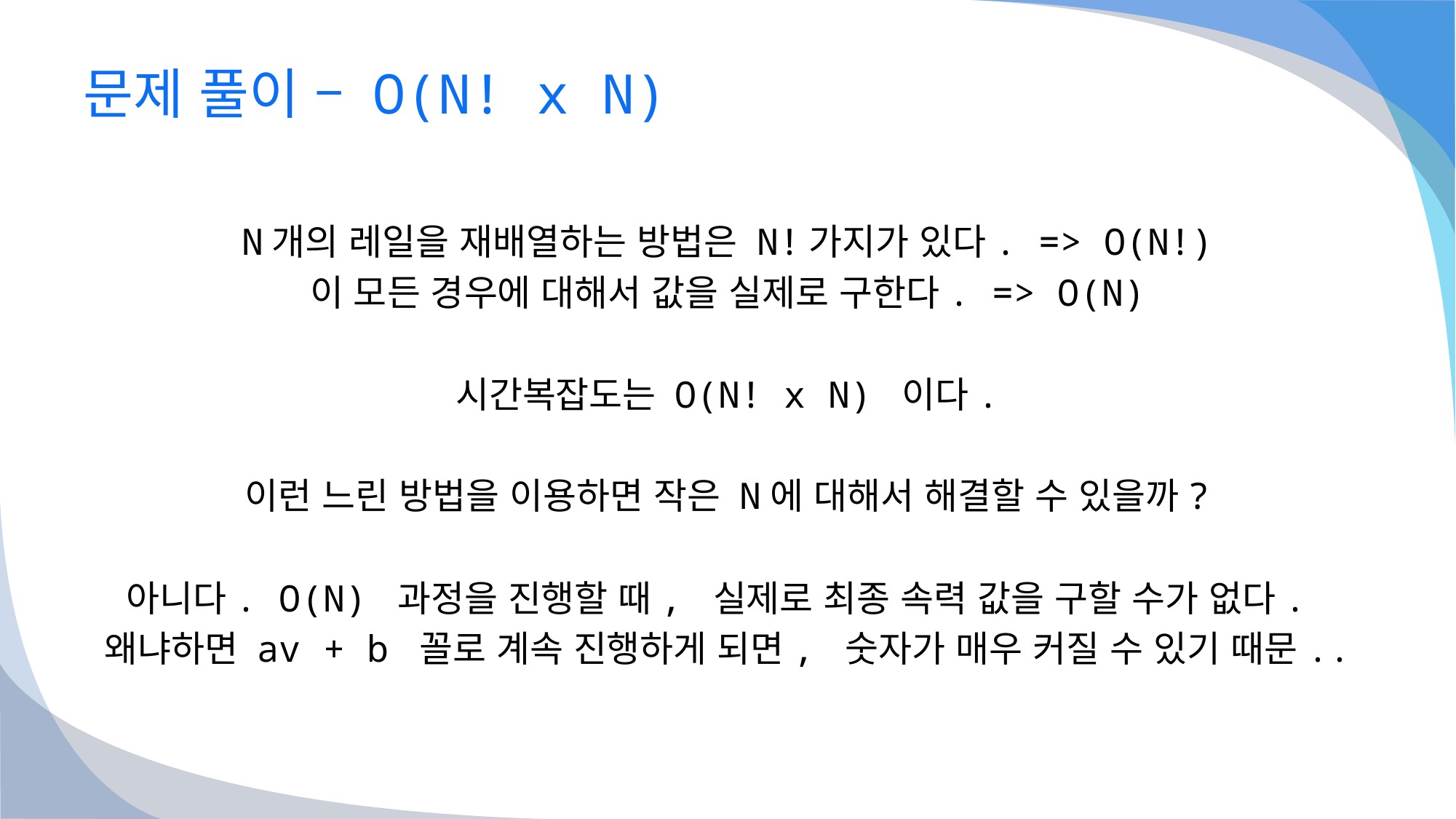

# 문제 풀이 – O(N! x N)

N개의 레일을 재배열하는 방법은 N!가지가 있다. => O(N!)
이 모든 경우에 대해서 값을 실제로 구한다. => O(N)

시간복잡도는 O(N! x N) 이다.

이런 느린 방법을 이용하면 작은 N에 대해서 해결할 수 있을까?

아니다. O(N) 과정을 진행할 때, 실제로 최종 속력 값을 구할 수가 없다.
왜냐하면 av + b 꼴로 계속 진행하게 되면, 숫자가 매우 커질 수 있기 때문..